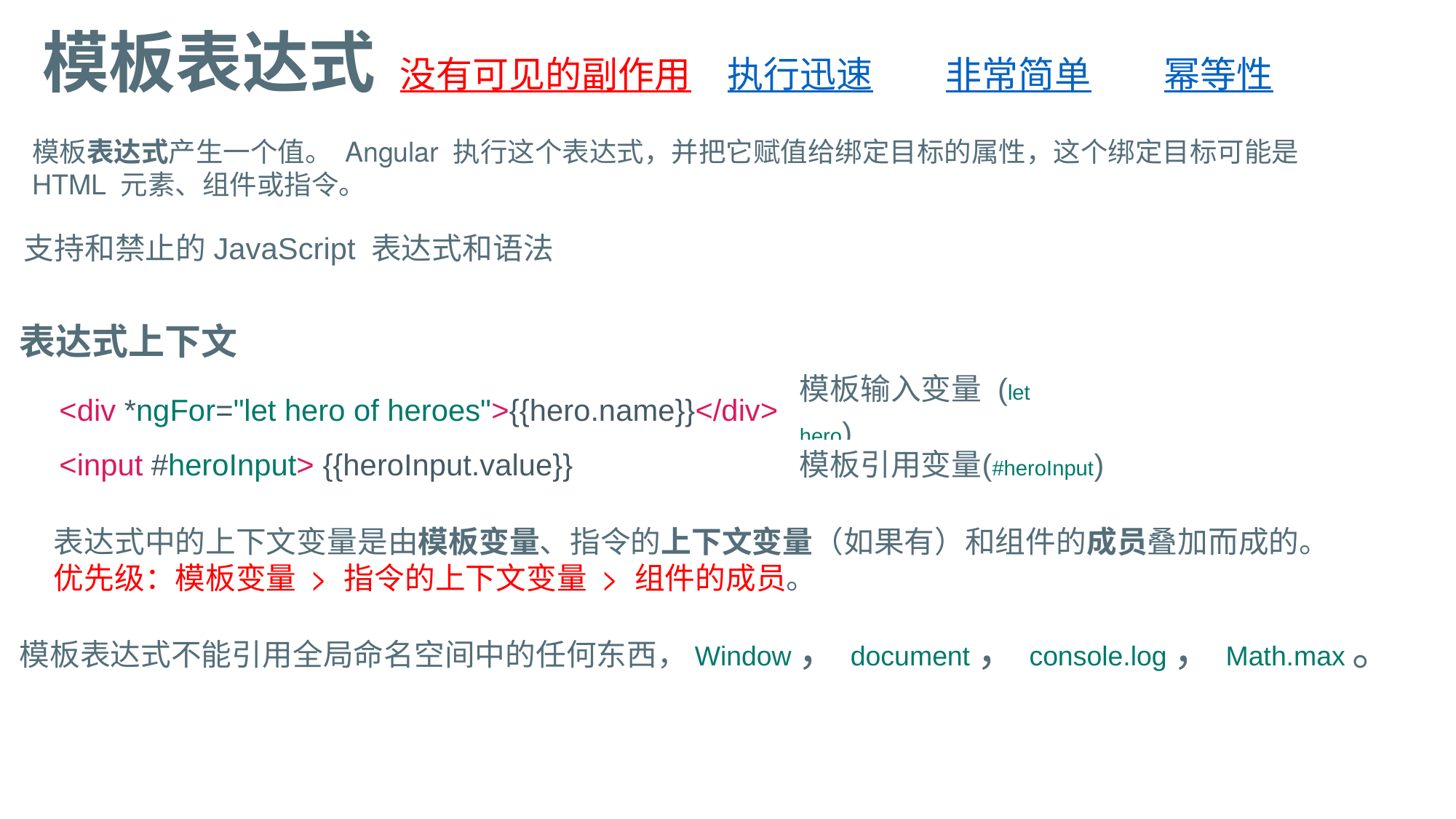

模板表达式
没有可见的副作用   	执行迅速  	非常简单  	幂等性
模板表达式产生一个值。 Angular 执行这个表达式，并把它赋值给绑定目标的属性，这个绑定目标可能是 HTML 元素、组件或指令。
支持和禁止的JavaScript 表达式和语法
表达式上下文
模板输入变量 (let hero)
 <div *ngFor="let hero of heroes">{{hero.name}}</div>
 <input #heroInput> {{heroInput.value}}
模板引用变量(#heroInput)
表达式中的上下文变量是由模板变量、指令的上下文变量（如果有）和组件的成员叠加而成的。
优先级：模板变量 > 指令的上下文变量 > 组件的成员。
模板表达式不能引用全局命名空间中的任何东西，Window，document，console.log，Math.max。